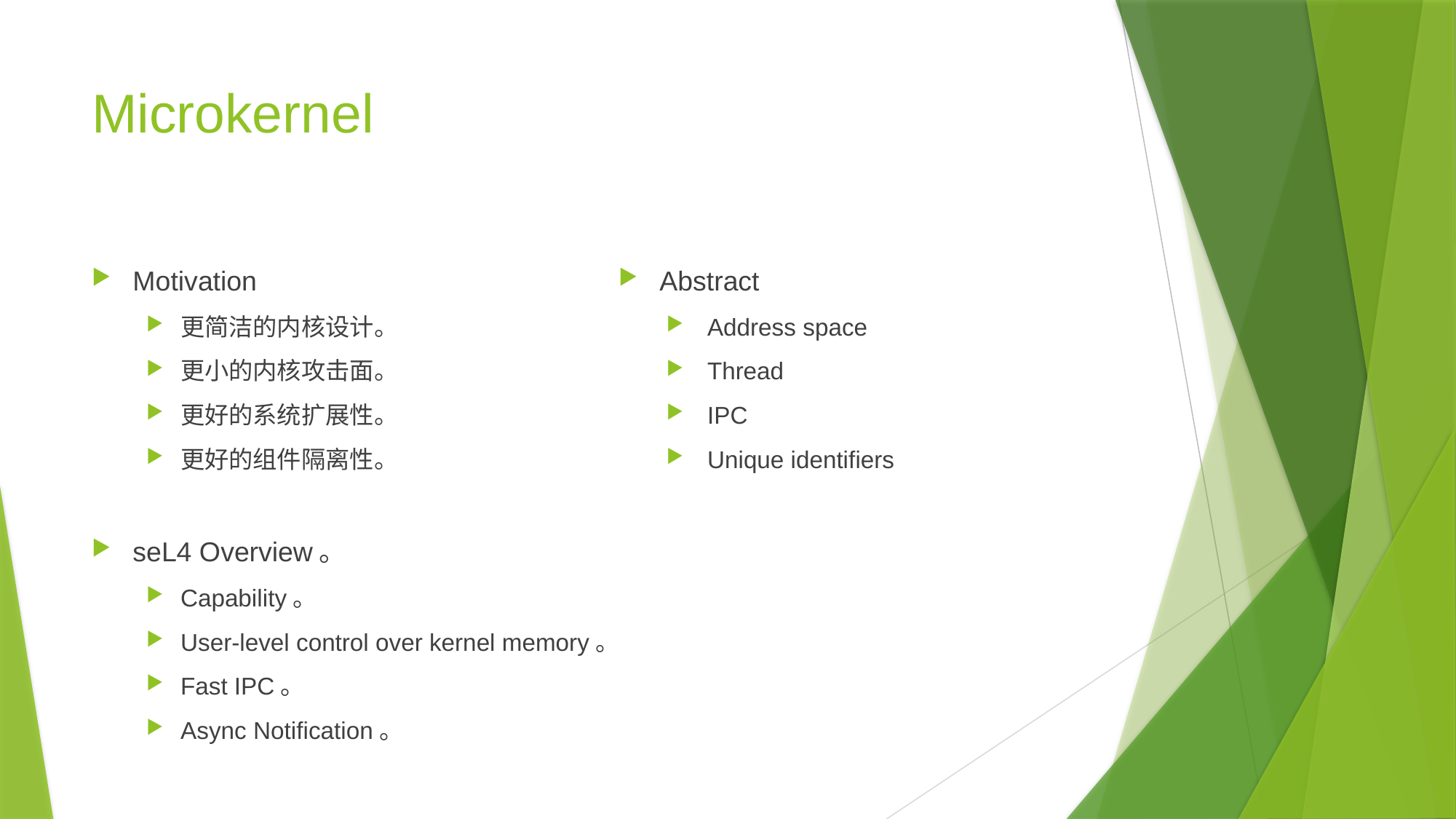

# Microkernel
Motivation
更简洁的内核设计。
更小的内核攻击面。
更好的系统扩展性。
更好的组件隔离性。
Abstract
Address space
Thread
IPC
Unique identifiers
seL4 Overview。
Capability。
User-level control over kernel memory。
Fast IPC。
Async Notification。